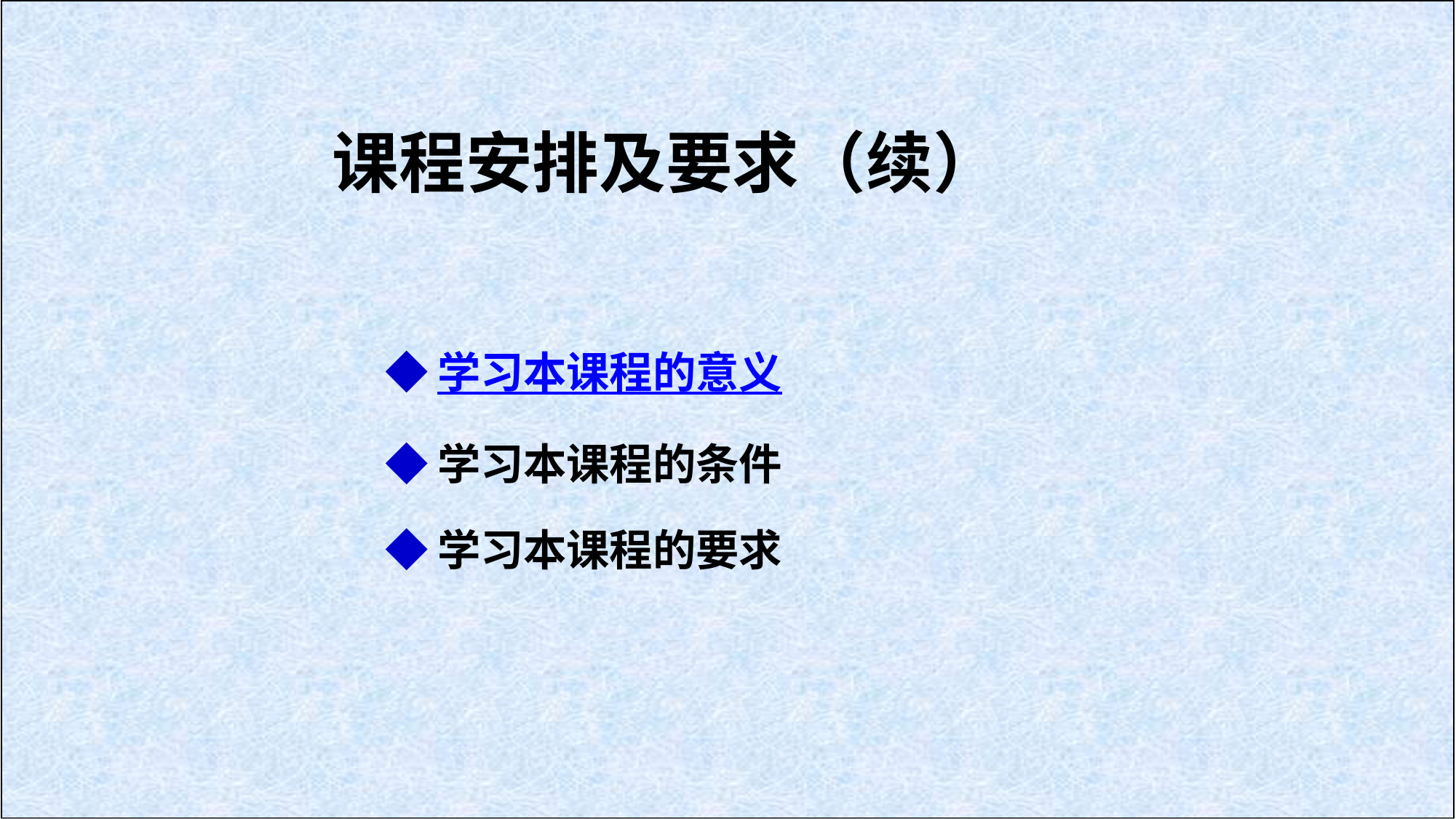

# 课程安排及要求（续）
◆学习本课程的意义
◆学习本课程的条件
◆学习本课程的要求